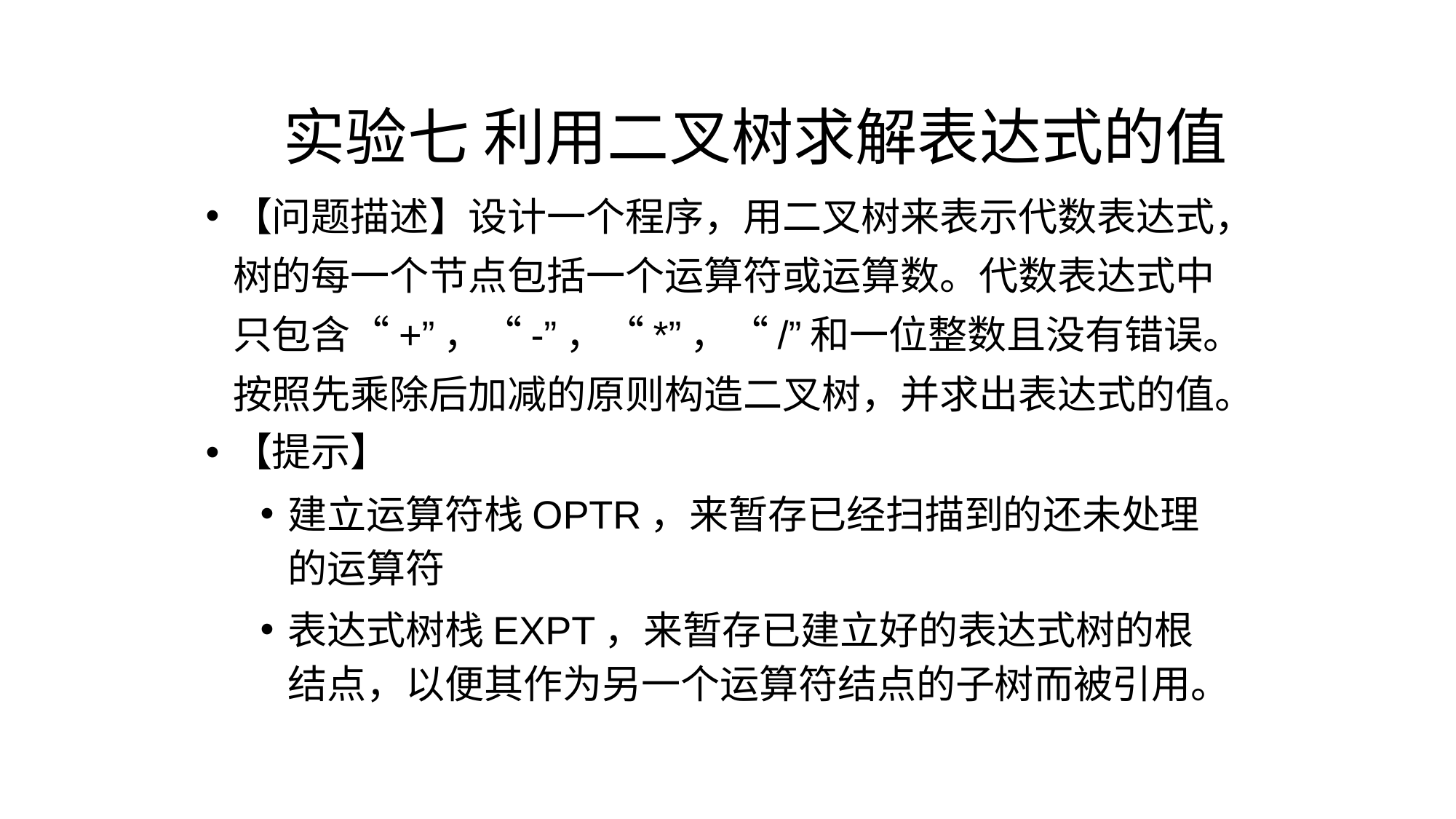

# 实验七 利用二叉树求解表达式的值
【问题描述】设计一个程序，用二叉树来表示代数表达式，树的每一个节点包括一个运算符或运算数。代数表达式中只包含“+”，“-”，“*”，“/”和一位整数且没有错误。按照先乘除后加减的原则构造二叉树，并求出表达式的值。
【提示】
建立运算符栈OPTR，来暂存已经扫描到的还未处理的运算符
表达式树栈EXPT，来暂存已建立好的表达式树的根结点，以便其作为另一个运算符结点的子树而被引用。